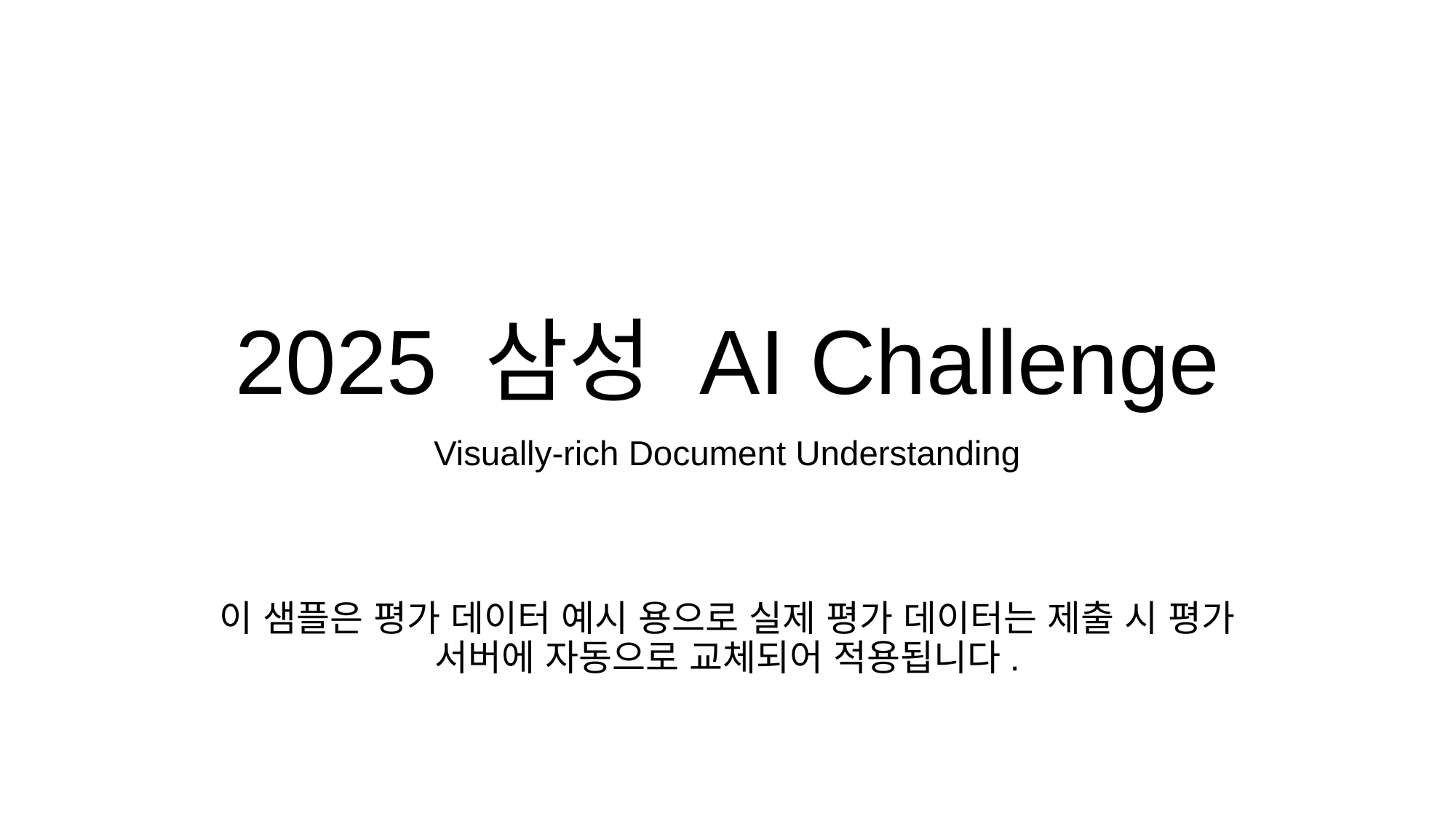

# 2025 삼성 AI Challenge
Visually-rich Document Understanding
이 샘플은 평가 데이터 예시 용으로 실제 평가 데이터는 제출 시 평가 서버에 자동으로 교체되어 적용됩니다.